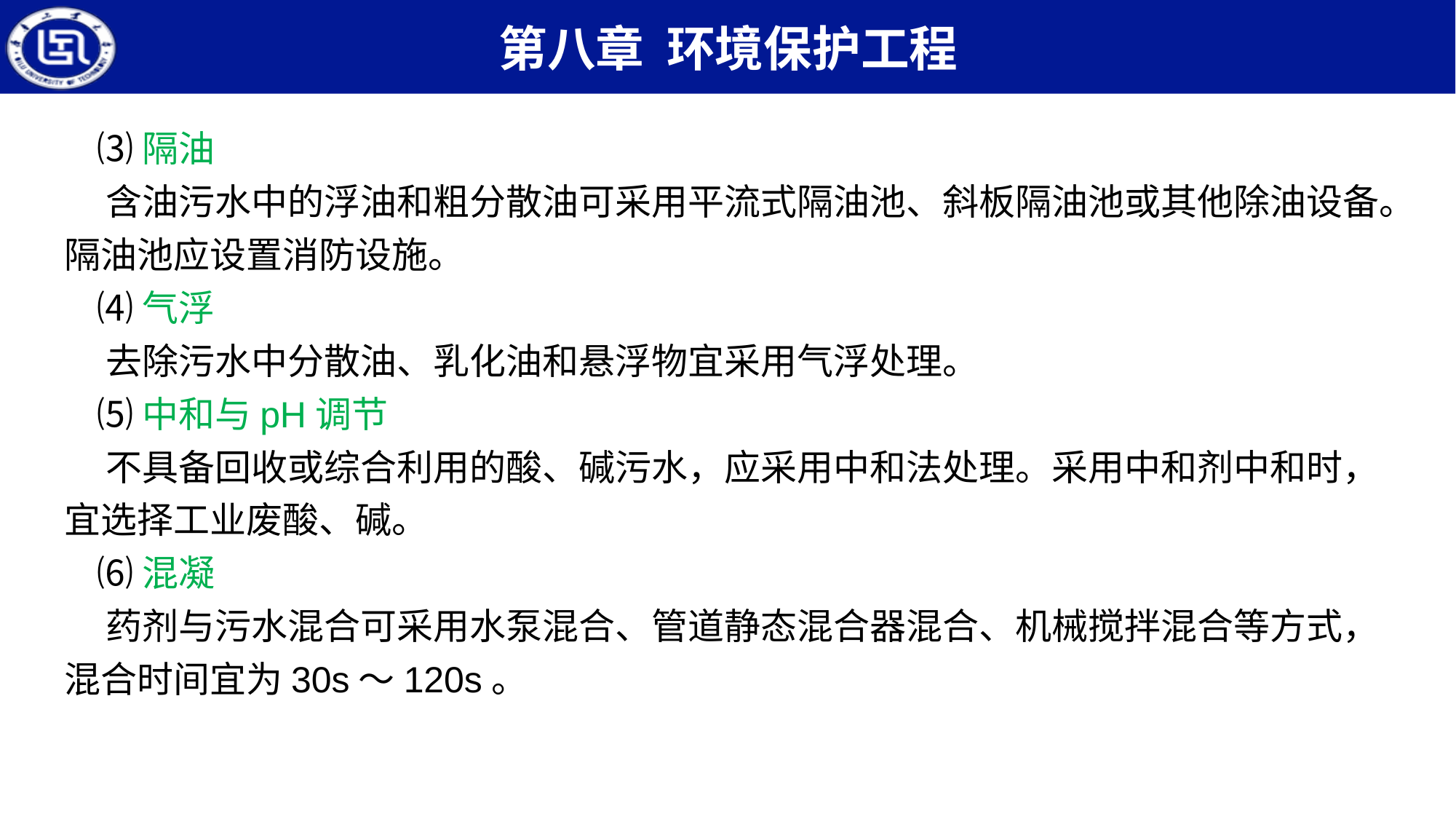

⑶隔油
    含油污水中的浮油和粗分散油可采用平流式隔油池、斜板隔油池或其他除油设备。隔油池应设置消防设施。
    ⑷气浮
    去除污水中分散油、乳化油和悬浮物宜采用气浮处理。
    ⑸中和与pH调节
    不具备回收或综合利用的酸、碱污水，应采用中和法处理。采用中和剂中和时，宜选择工业废酸、碱。
    ⑹混凝
    药剂与污水混合可采用水泵混合、管道静态混合器混合、机械搅拌混合等方式，混合时间宜为30s～120s。